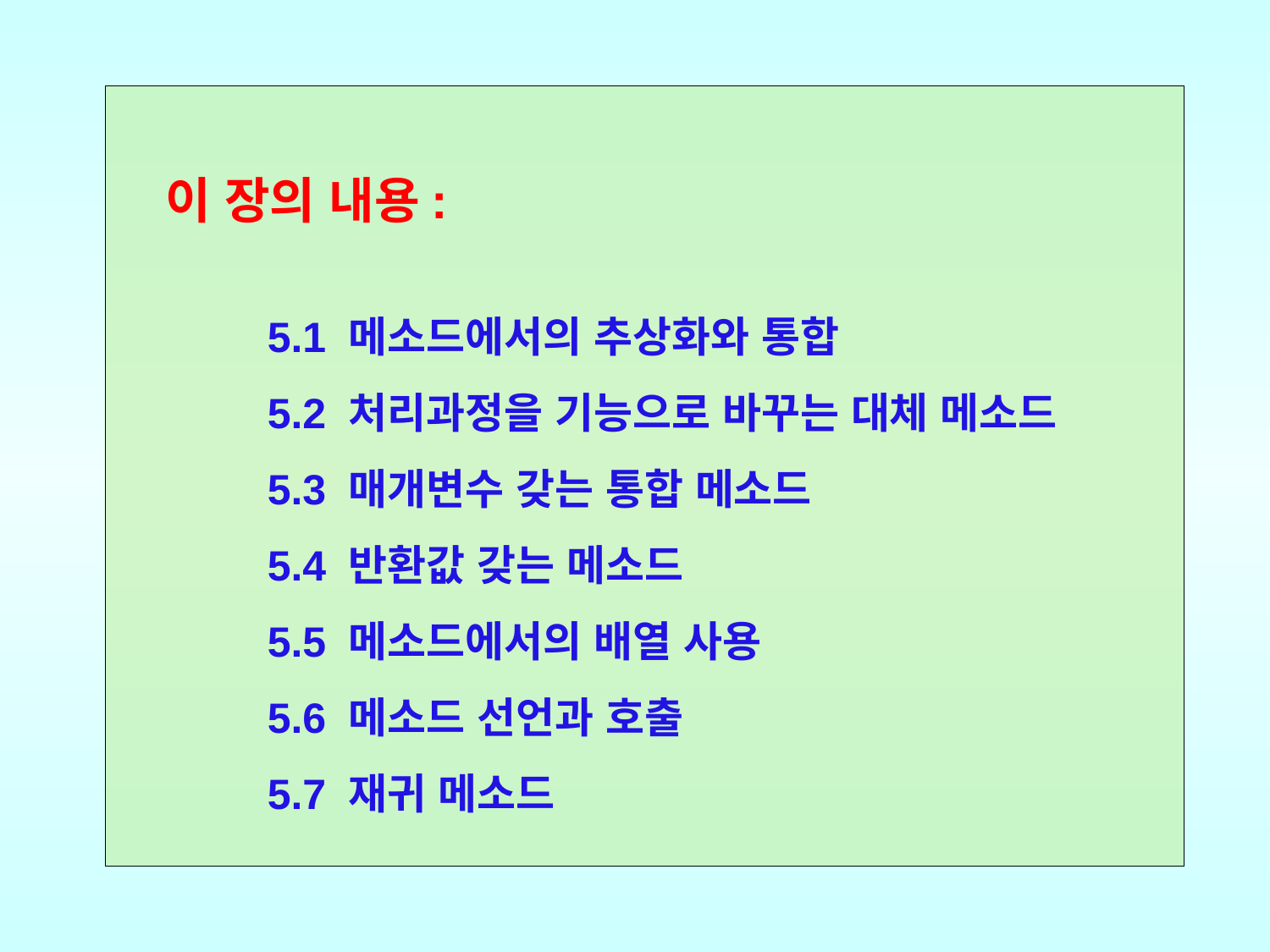

이 장의 내용:

5.1 메소드에서의 추상화와 통합
5.2 처리과정을 기능으로 바꾸는 대체 메소드
5.3 매개변수 갖는 통합 메소드
5.4 반환값 갖는 메소드
5.5 메소드에서의 배열 사용
5.6 메소드 선언과 호출
5.7 재귀 메소드